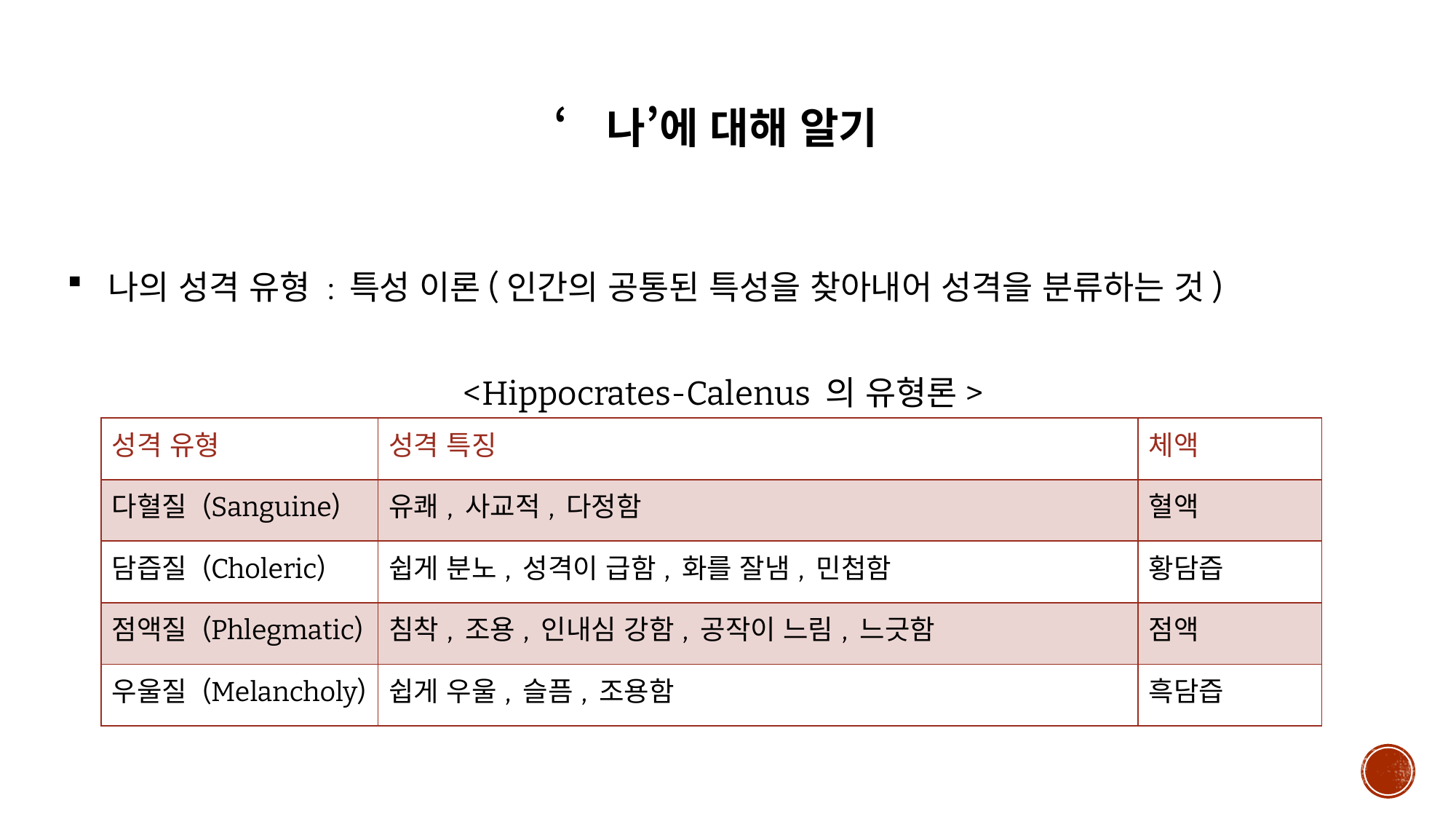

‘나’에 대해 알기
나의 성격 유형 : 특성 이론(인간의 공통된 특성을 찾아내어 성격을 분류하는 것)
 <Hippocrates-Calenus 의 유형론>
| 성격 유형 | 성격 특징 | 체액 |
| --- | --- | --- |
| 다혈질 (Sanguine) | 유쾌, 사교적, 다정함 | 혈액 |
| 담즙질 (Choleric) | 쉽게 분노, 성격이 급함, 화를 잘냄, 민첩함 | 황담즙 |
| 점액질 (Phlegmatic) | 침착, 조용, 인내심 강함, 공작이 느림, 느긋함 | 점액 |
| 우울질 (Melancholy) | 쉽게 우울, 슬픔, 조용함 | 흑담즙 |